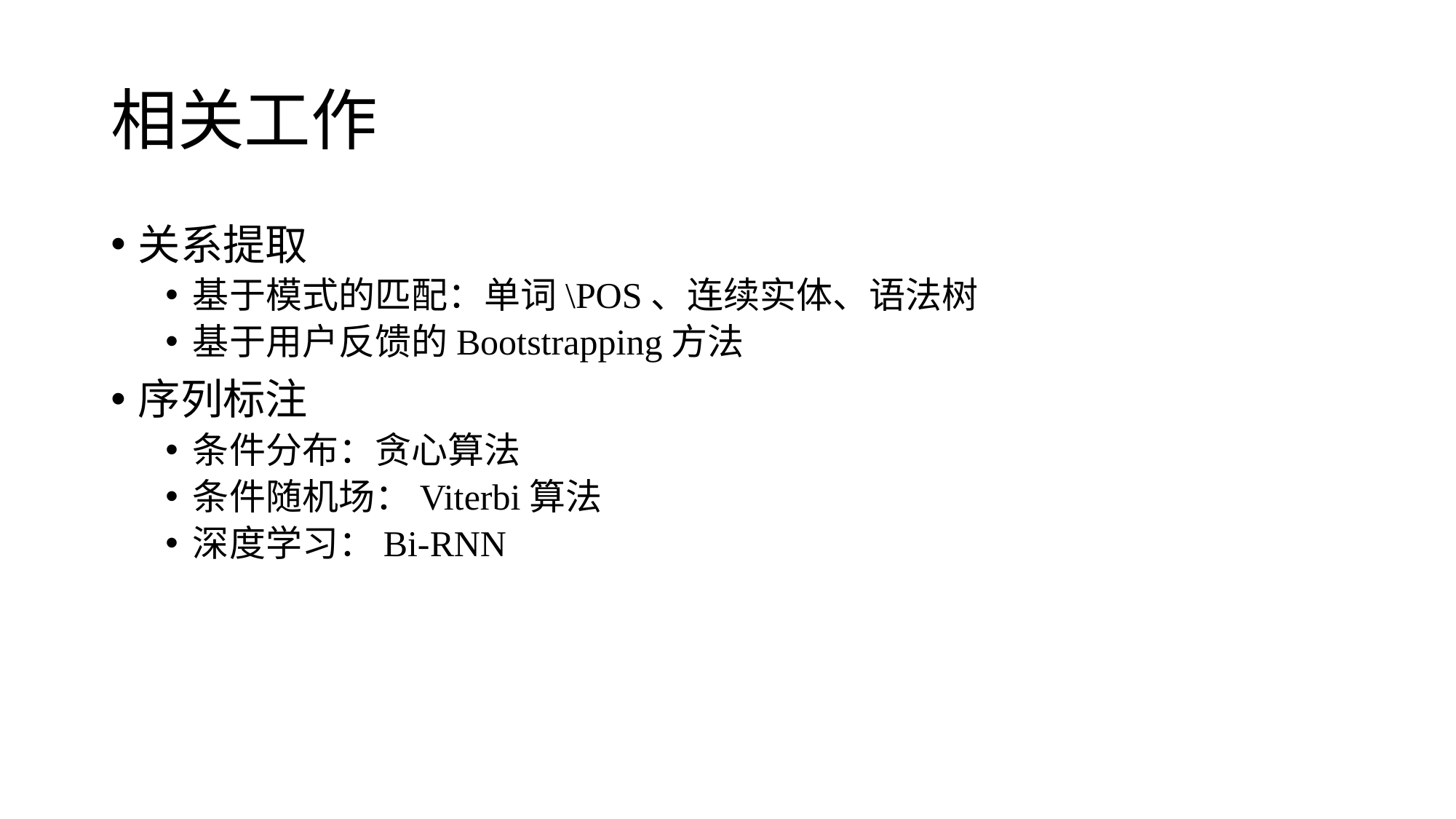

# 相关工作
关系提取
基于模式的匹配：单词\POS、连续实体、语法树
基于用户反馈的Bootstrapping方法
序列标注
条件分布：贪心算法
条件随机场：Viterbi算法
深度学习：Bi-RNN